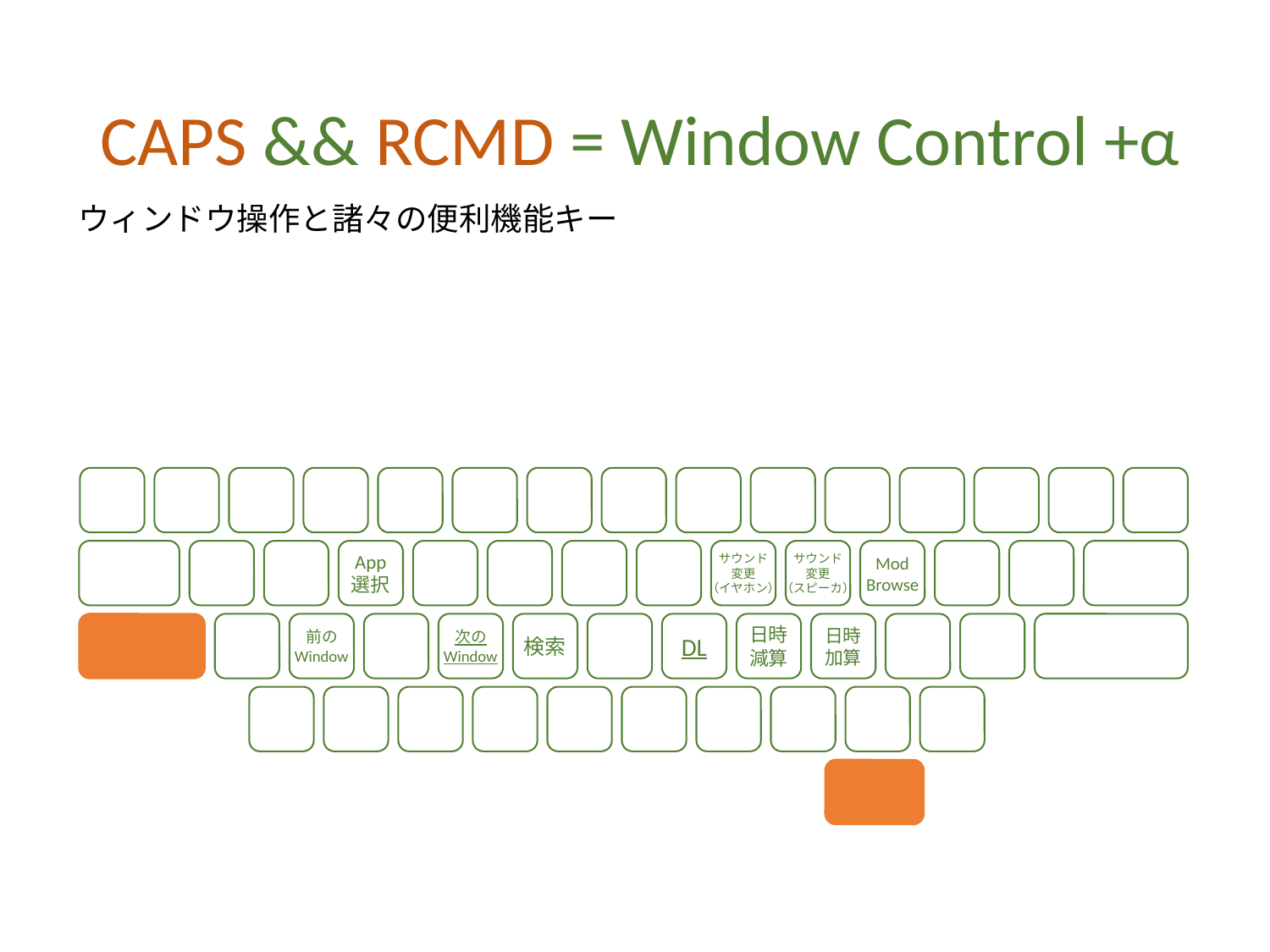

# CAPS && RCMD = Window Control +α
ウィンドウ操作と諸々の便利機能キー

App
選択

サウンド
変更
（イヤホン）
サウンド
変更
（スピーカ）
Mod
Browse

前の
Window

次の
Window
検索

DL
日時
減算
日時
加算